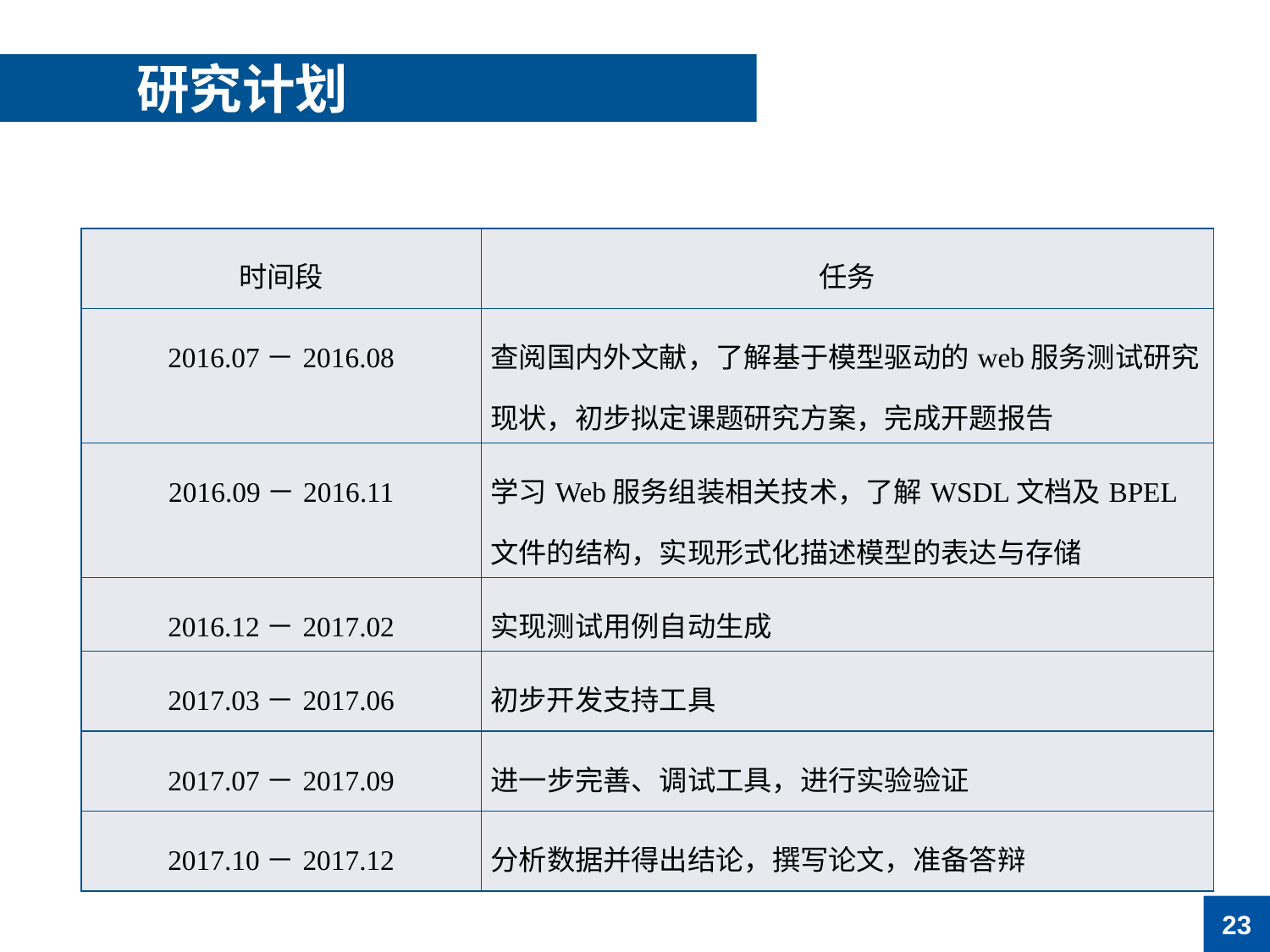

研究计划
| 时间段 | 任务 |
| --- | --- |
| 2016.07－2016.08 | 查阅国内外文献，了解基于模型驱动的web服务测试研究现状，初步拟定课题研究方案，完成开题报告 |
| 2016.09－2016.11 | 学习Web服务组装相关技术，了解WSDL文档及BPEL文件的结构，实现形式化描述模型的表达与存储 |
| 2016.12－2017.02 | 实现测试用例自动生成 |
| 2017.03－2017.06 | 初步开发支持工具 |
| 2017.07－2017.09 | 进一步完善、调试工具，进行实验验证 |
| 2017.10－2017.12 | 分析数据并得出结论，撰写论文，准备答辩 |
23